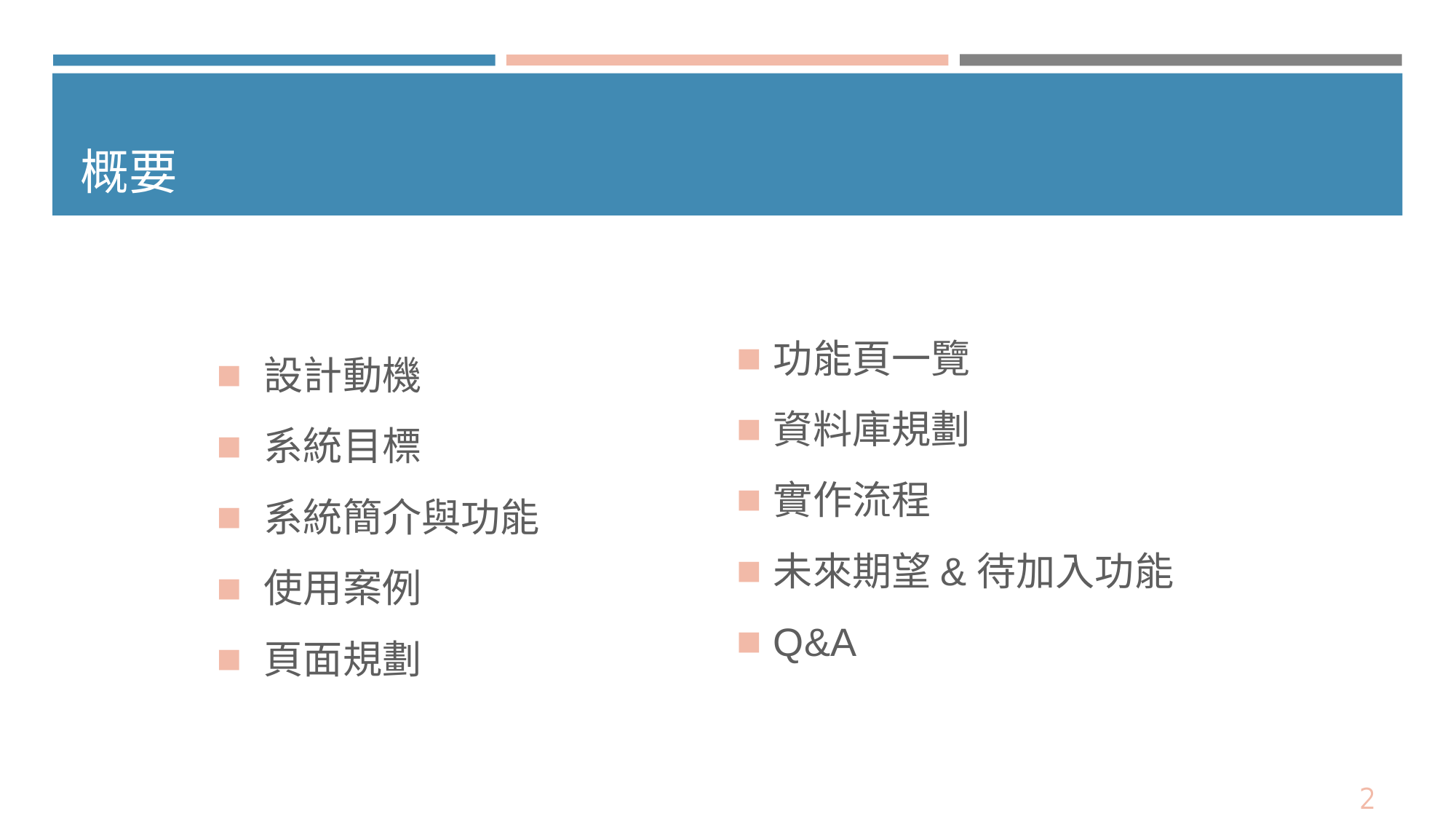

# 概要
設計動機
系統目標
系統簡介與功能
使用案例
頁面規劃
功能頁一覽
資料庫規劃
實作流程
未來期望&待加入功能
Q&A
2